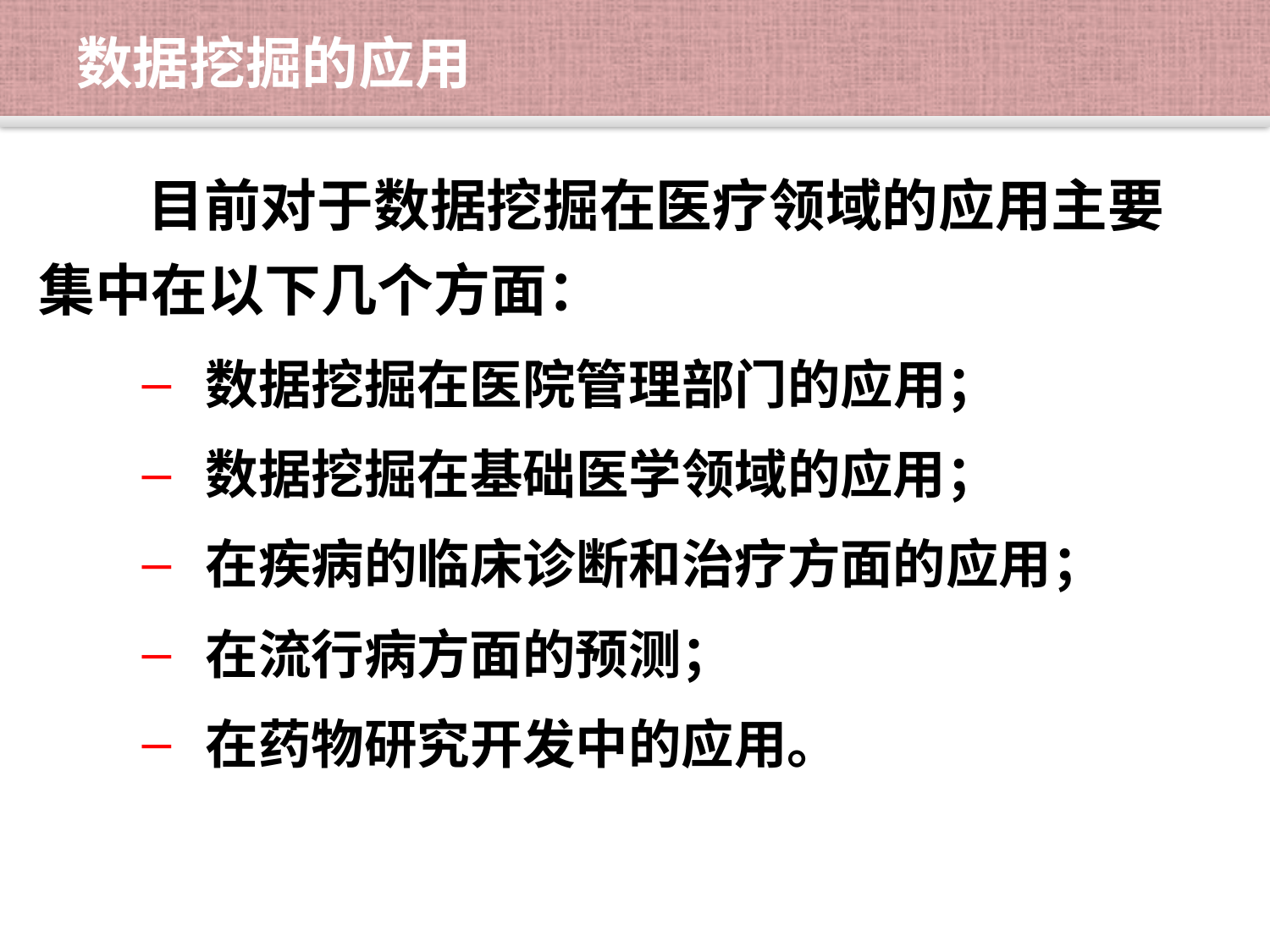

# 数据挖掘的应用
        目前对于数据挖掘在医疗领域的应用主要集中在以下几个方面：
数据挖掘在医院管理部门的应用；
数据挖掘在基础医学领域的应用；
在疾病的临床诊断和治疗方面的应用；
在流行病方面的预测；
在药物研究开发中的应用。